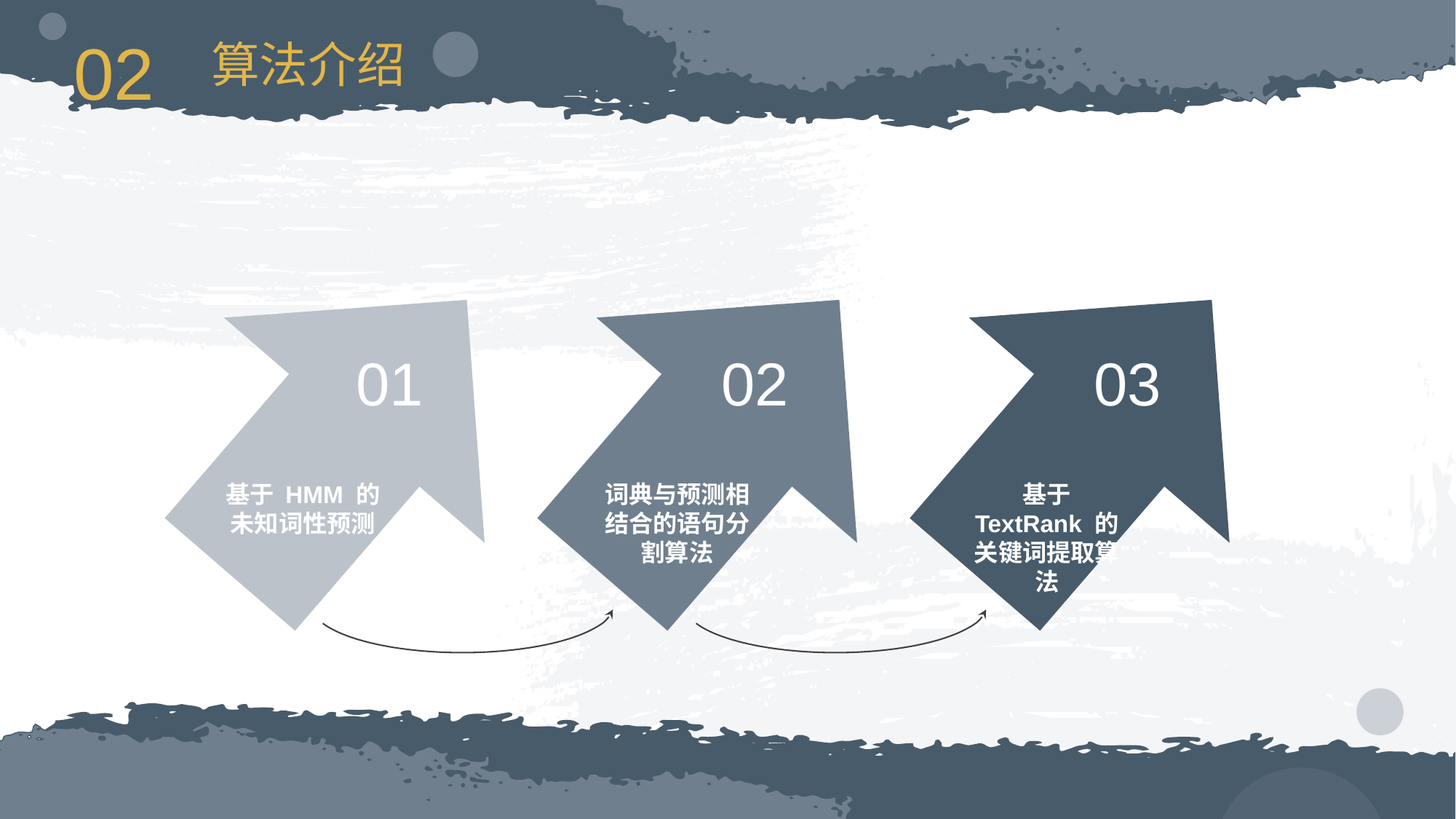

02
算法介绍

基于 HMM 的未知词性预测

词典与预测相结合的语句分割算法

基于 TextRank 的关键词提取算法

01
02
03